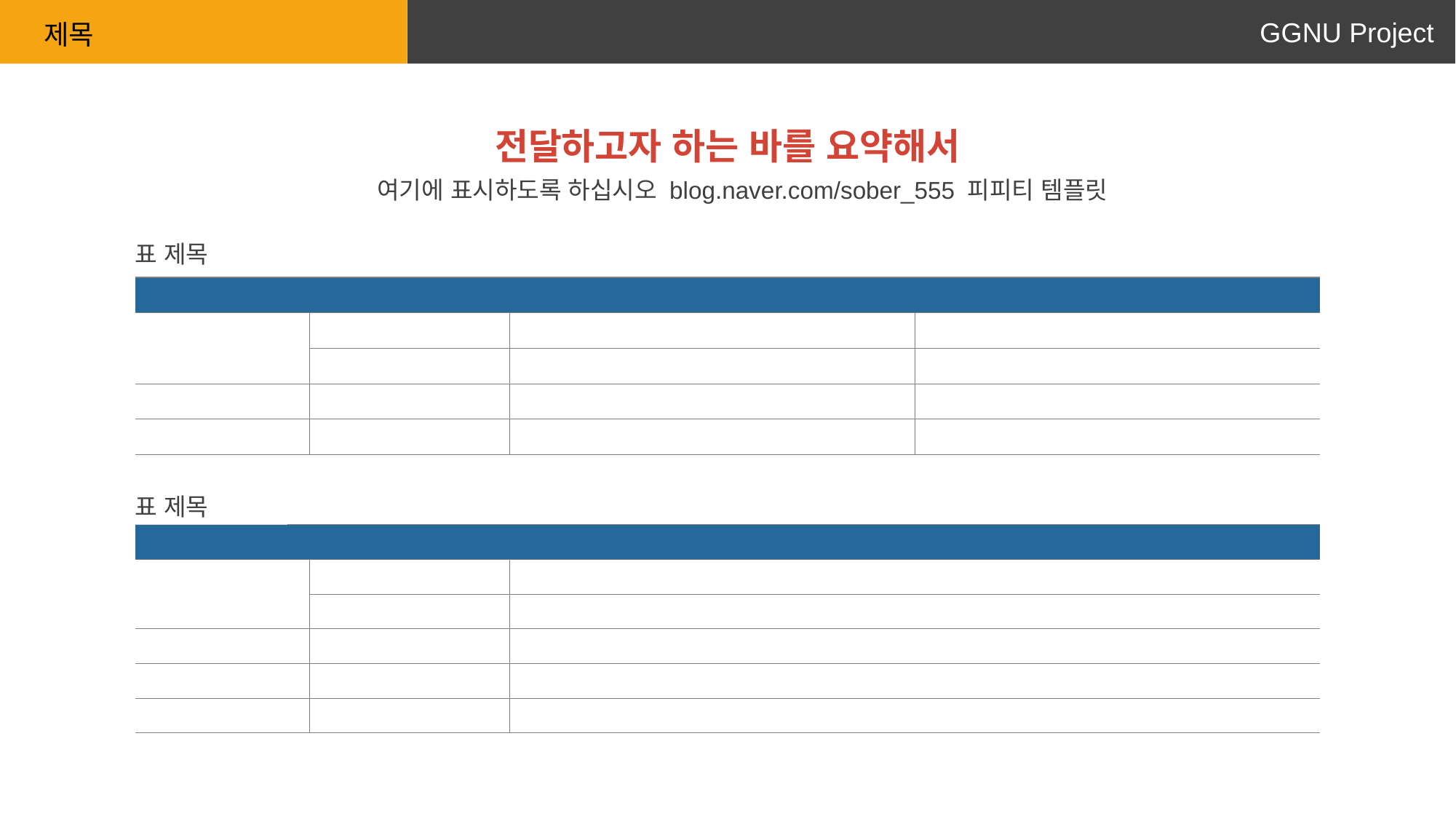

GGNU Project
제목
전달하고자 하는 바를 요약해서
여기에 표시하도록 하십시오 blog.naver.com/sober_555 피피티 템플릿
표 제목
|  |  |  |  |
| --- | --- | --- | --- |
|  |  |  |  |
|  |  |  |  |
|  |  |  |  |
|  |  |  |  |
표 제목
|  |  |  |
| --- | --- | --- |
|  |  |  |
|  |  |  |
|  |  |  |
|  |  |  |
|  |  |  |